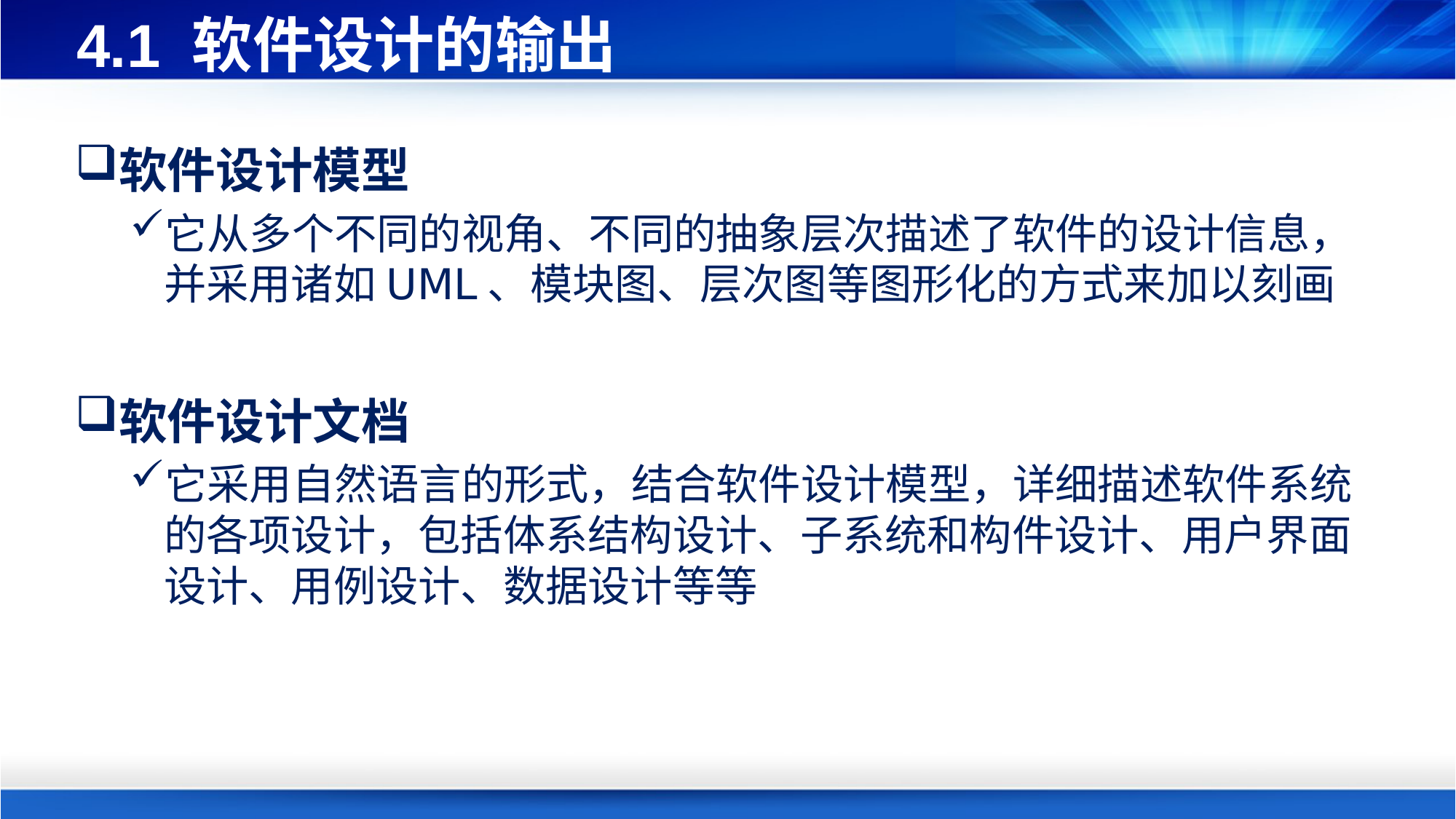

# 4.1 软件设计的输出
软件设计模型
它从多个不同的视角、不同的抽象层次描述了软件的设计信息，并采用诸如UML、模块图、层次图等图形化的方式来加以刻画

软件设计文档
它采用自然语言的形式，结合软件设计模型，详细描述软件系统的各项设计，包括体系结构设计、子系统和构件设计、用户界面设计、用例设计、数据设计等等